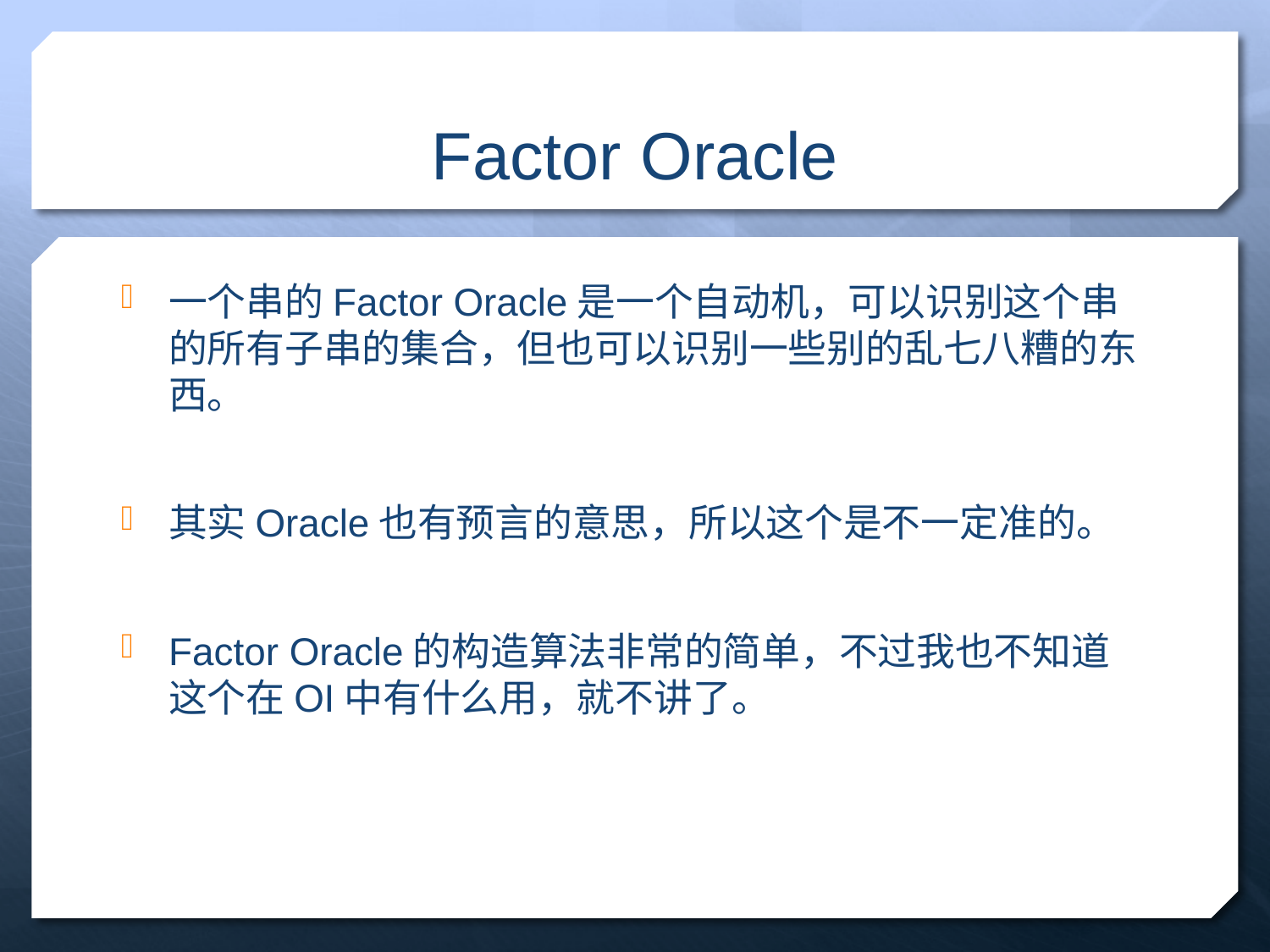

# Factor Oracle
一个串的Factor Oracle是一个自动机，可以识别这个串的所有子串的集合，但也可以识别一些别的乱七八糟的东西。
其实Oracle也有预言的意思，所以这个是不一定准的。
Factor Oracle的构造算法非常的简单，不过我也不知道这个在OI中有什么用，就不讲了。